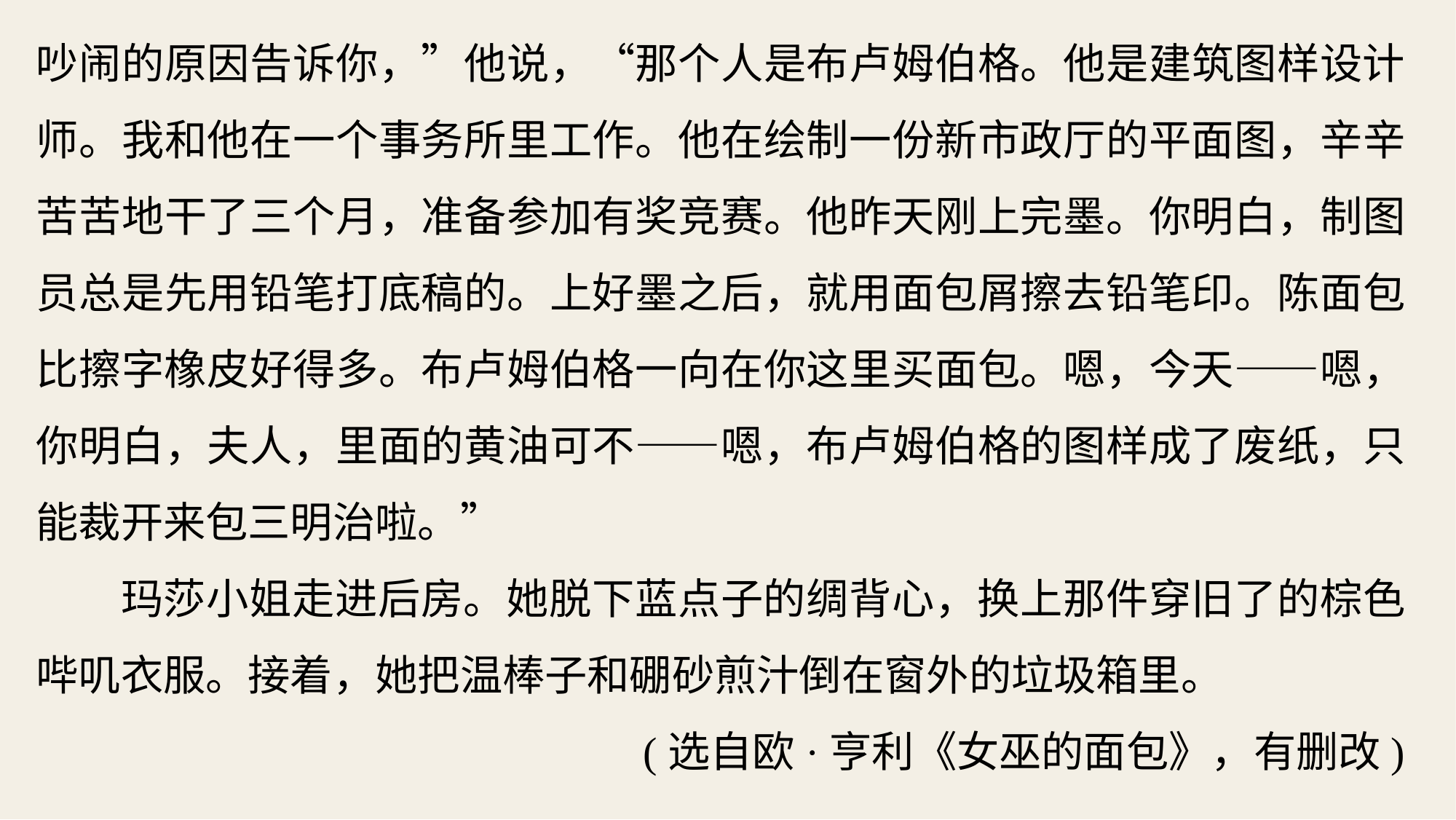

吵闹的原因告诉你，”他说，“那个人是布卢姆伯格。他是建筑图样设计师。我和他在一个事务所里工作。他在绘制一份新市政厅的平面图，辛辛苦苦地干了三个月，准备参加有奖竞赛。他昨天刚上完墨。你明白，制图员总是先用铅笔打底稿的。上好墨之后，就用面包屑擦去铅笔印。陈面包比擦字橡皮好得多。布卢姆伯格一向在你这里买面包。嗯，今天——嗯，你明白，夫人，里面的黄油可不——嗯，布卢姆伯格的图样成了废纸，只能裁开来包三明治啦。”
玛莎小姐走进后房。她脱下蓝点子的绸背心，换上那件穿旧了的棕色哔叽衣服。接着，她把温棒子和硼砂煎汁倒在窗外的垃圾箱里。
(选自欧·亨利《女巫的面包》，有删改)